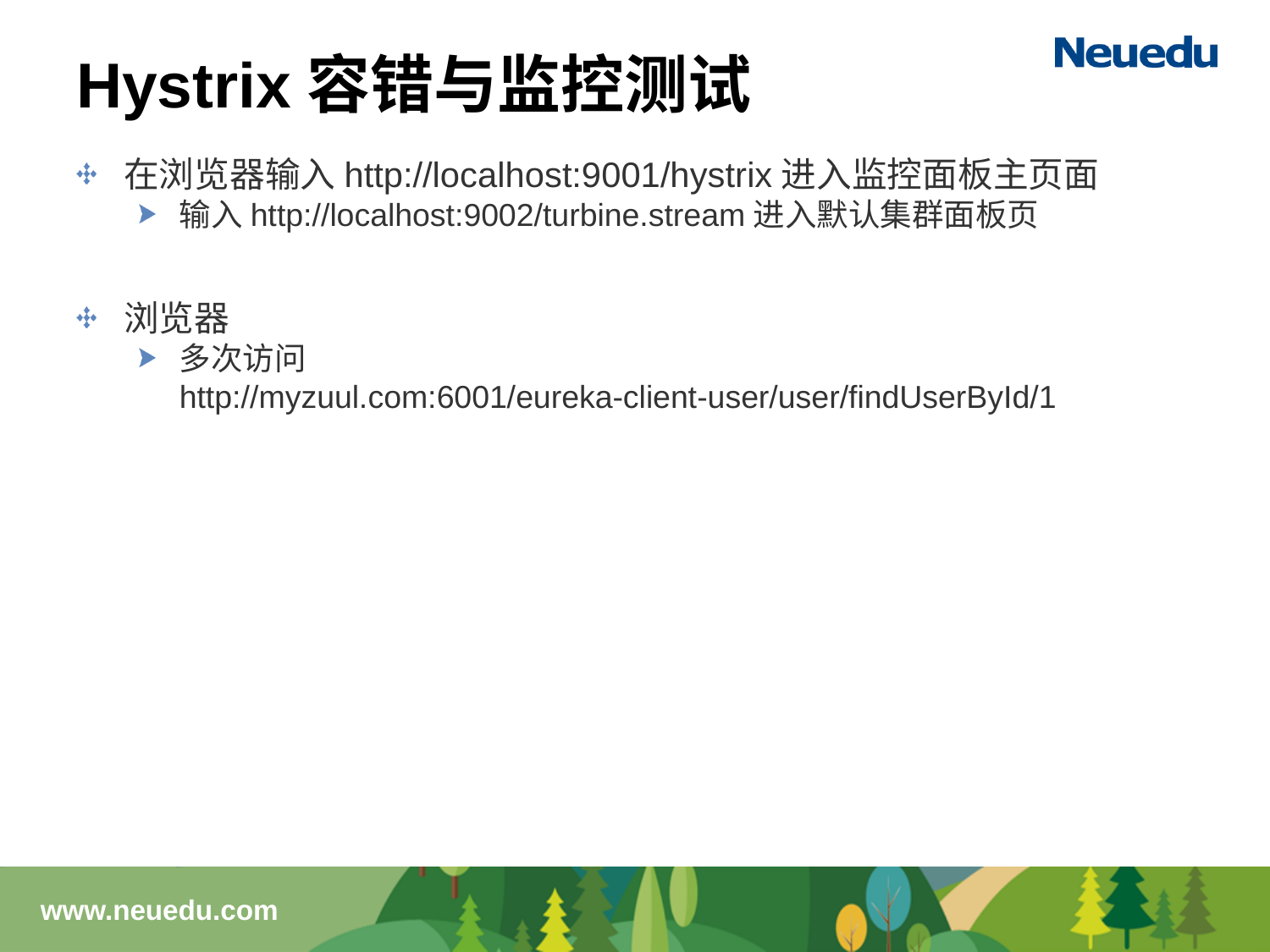

# Hystrix容错与监控测试
在浏览器输入http://localhost:9001/hystrix进入监控面板主页面
输入http://localhost:9002/turbine.stream进入默认集群面板页

浏览器
多次访问 http://myzuul.com:6001/eureka-client-user/user/findUserById/1